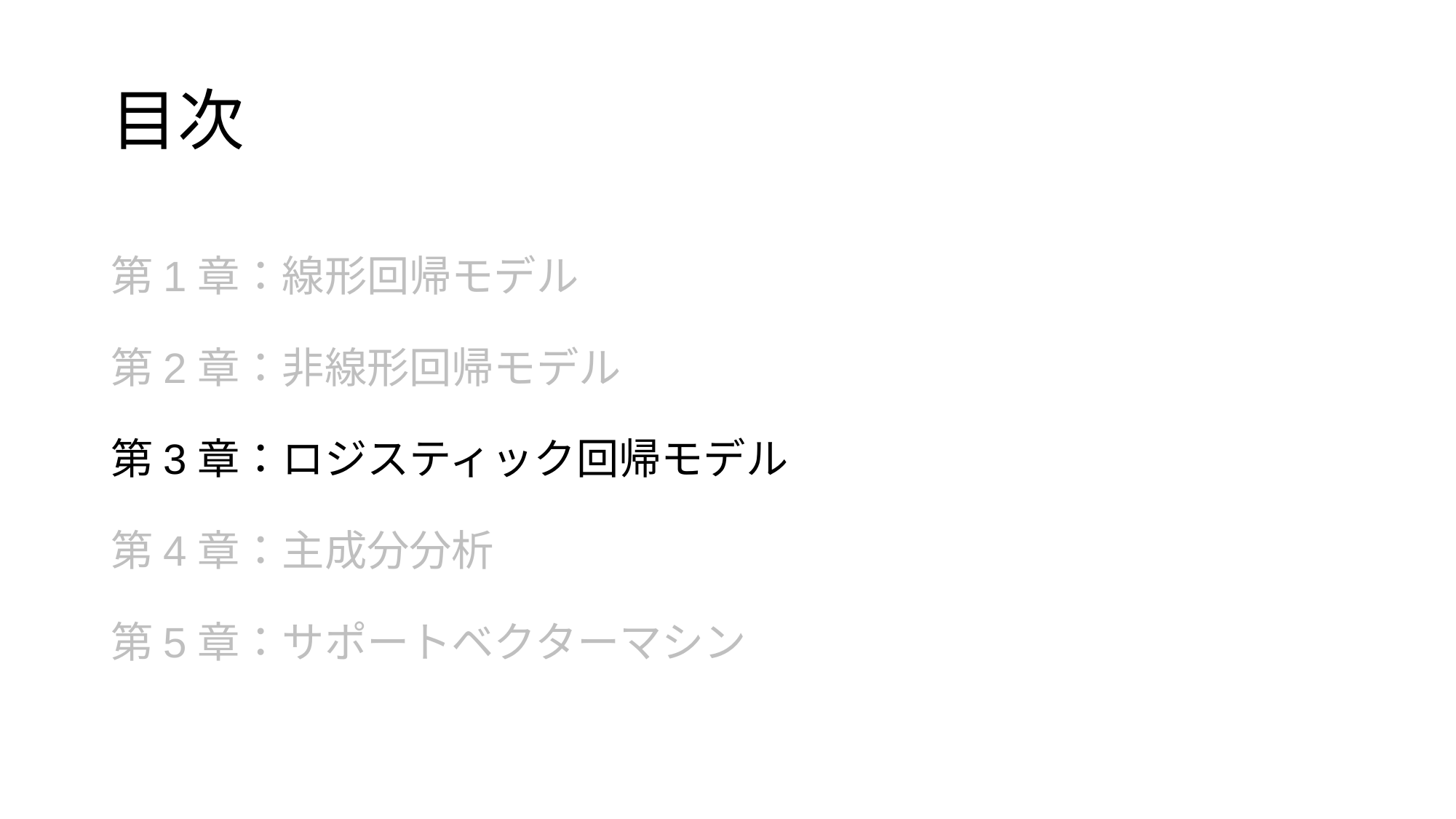

# 目次
第1章：線形回帰モデル
第2章：非線形回帰モデル
第3章：ロジスティック回帰モデル
第4章：主成分分析
第5章：サポートベクターマシン